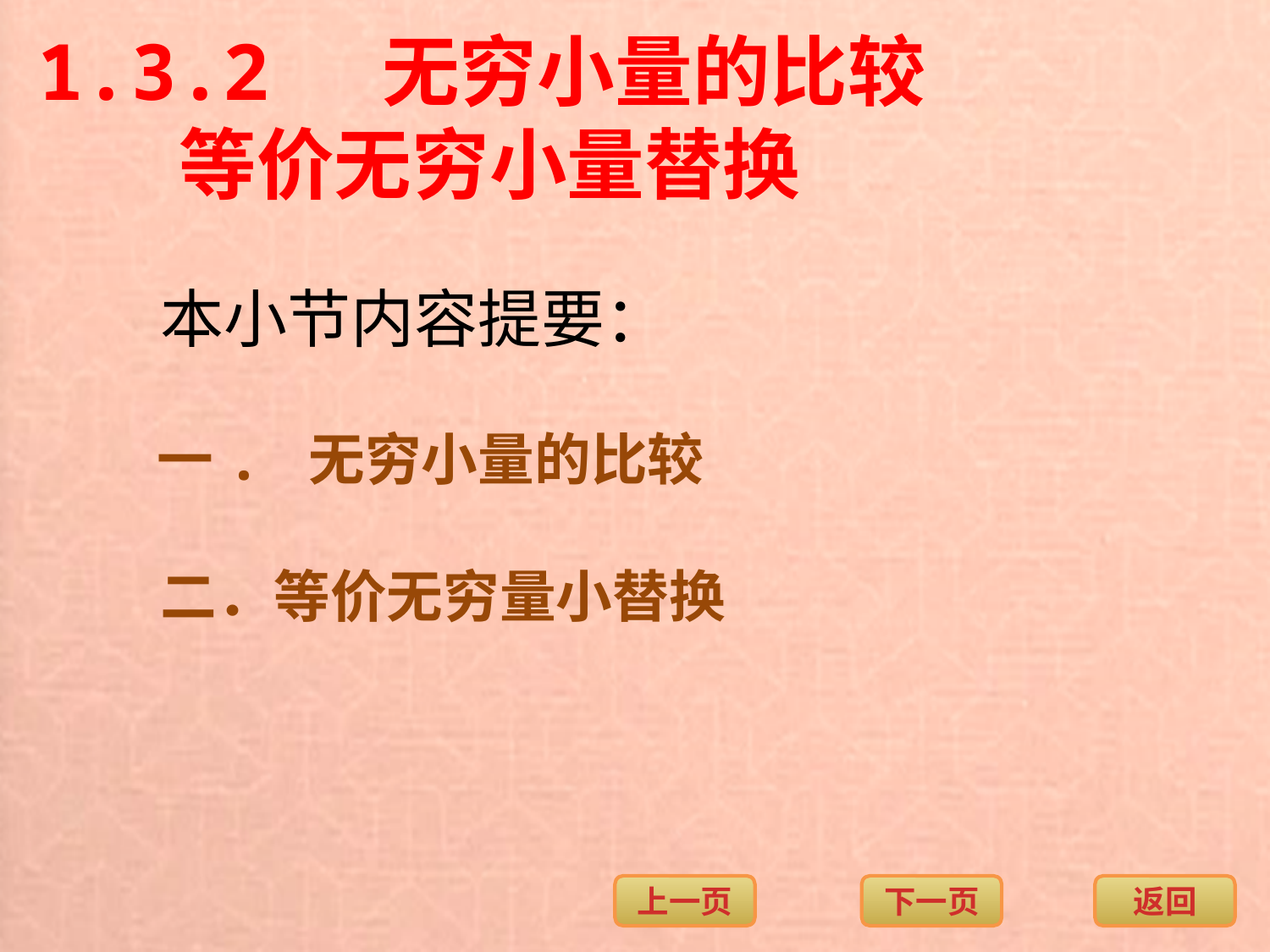

1.3.2  无穷小量的比较
       等价无穷小量替换
本小节内容提要：
一. 无穷小量的比较
二．等价无穷量小替换